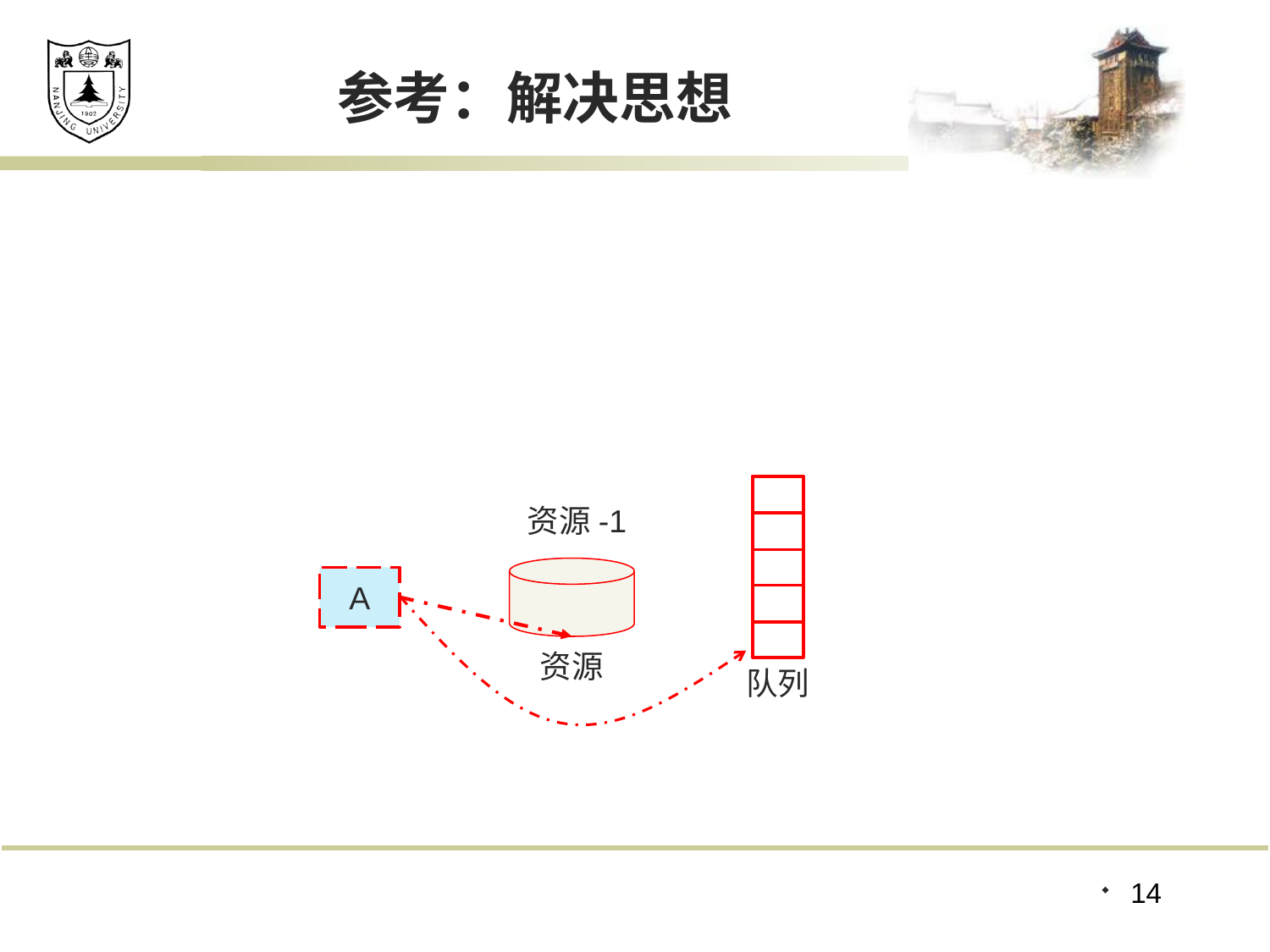

# 参考：解决思想

资源-1

A

资源
队列
14